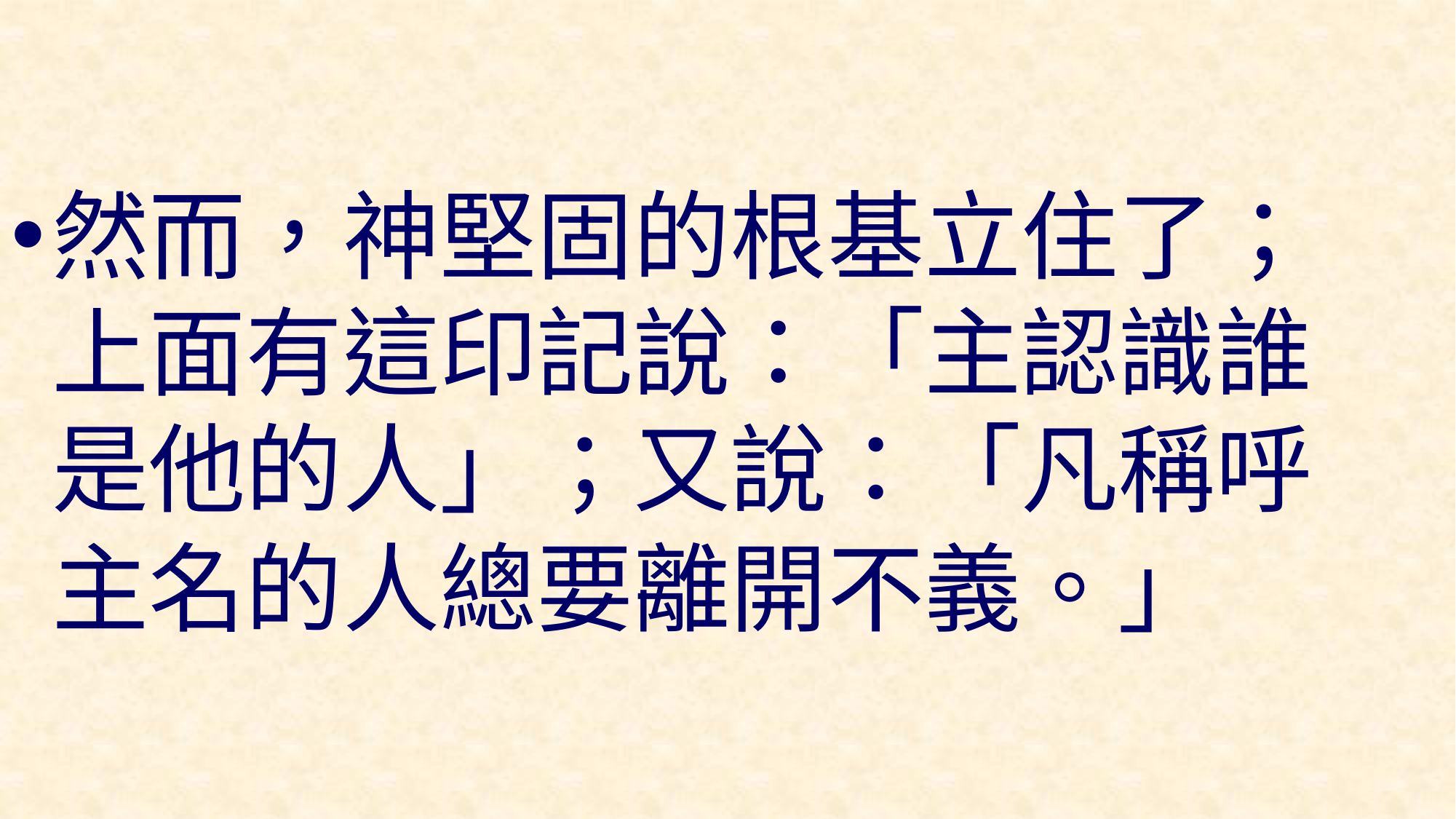

然而，神堅固的根基立住了；上面有這印記說：「主認識誰是他的人」；又說：「凡稱呼主名的人總要離開不義。」